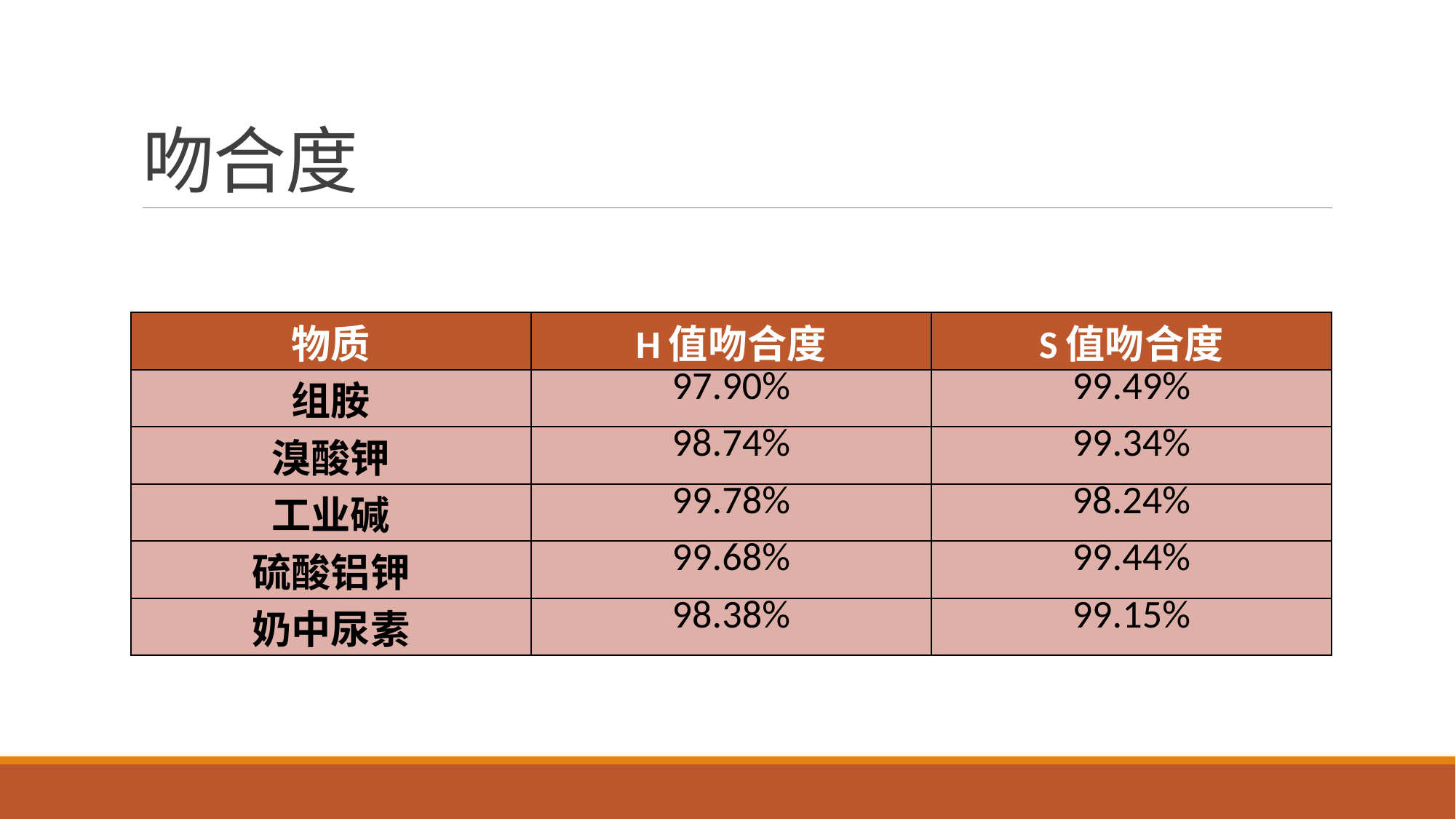

# 吻合度
| 物质 | H值吻合度 | S值吻合度 |
| --- | --- | --- |
| 组胺 | 97.90% | 99.49% |
| 溴酸钾 | 98.74% | 99.34% |
| 工业碱 | 99.78% | 98.24% |
| 硫酸铝钾 | 99.68% | 99.44% |
| 奶中尿素 | 98.38% | 99.15% |